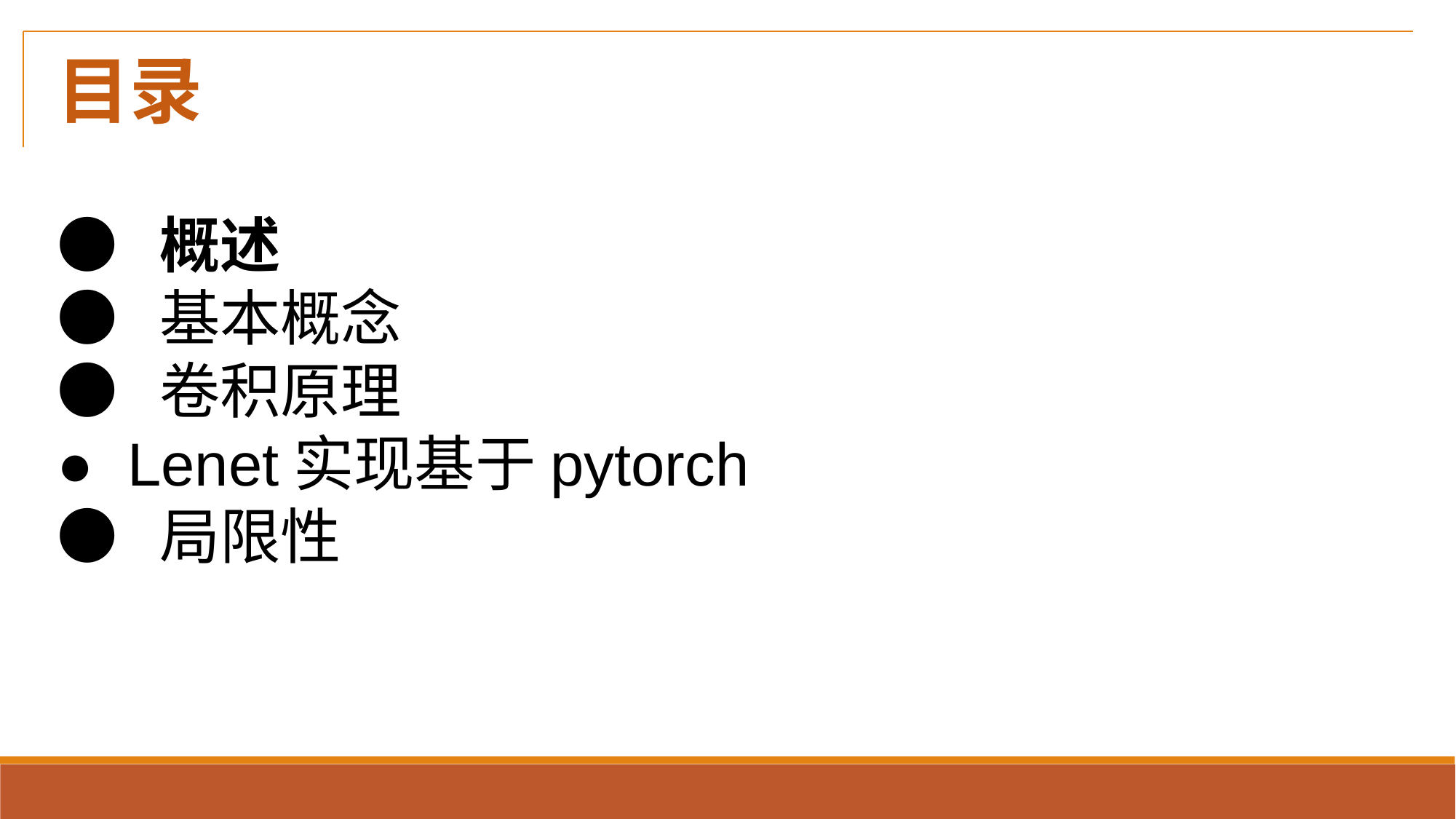

目录
●  概述
●  基本概念
●  卷积原理
●  Lenet实现基于pytorch
●  局限性